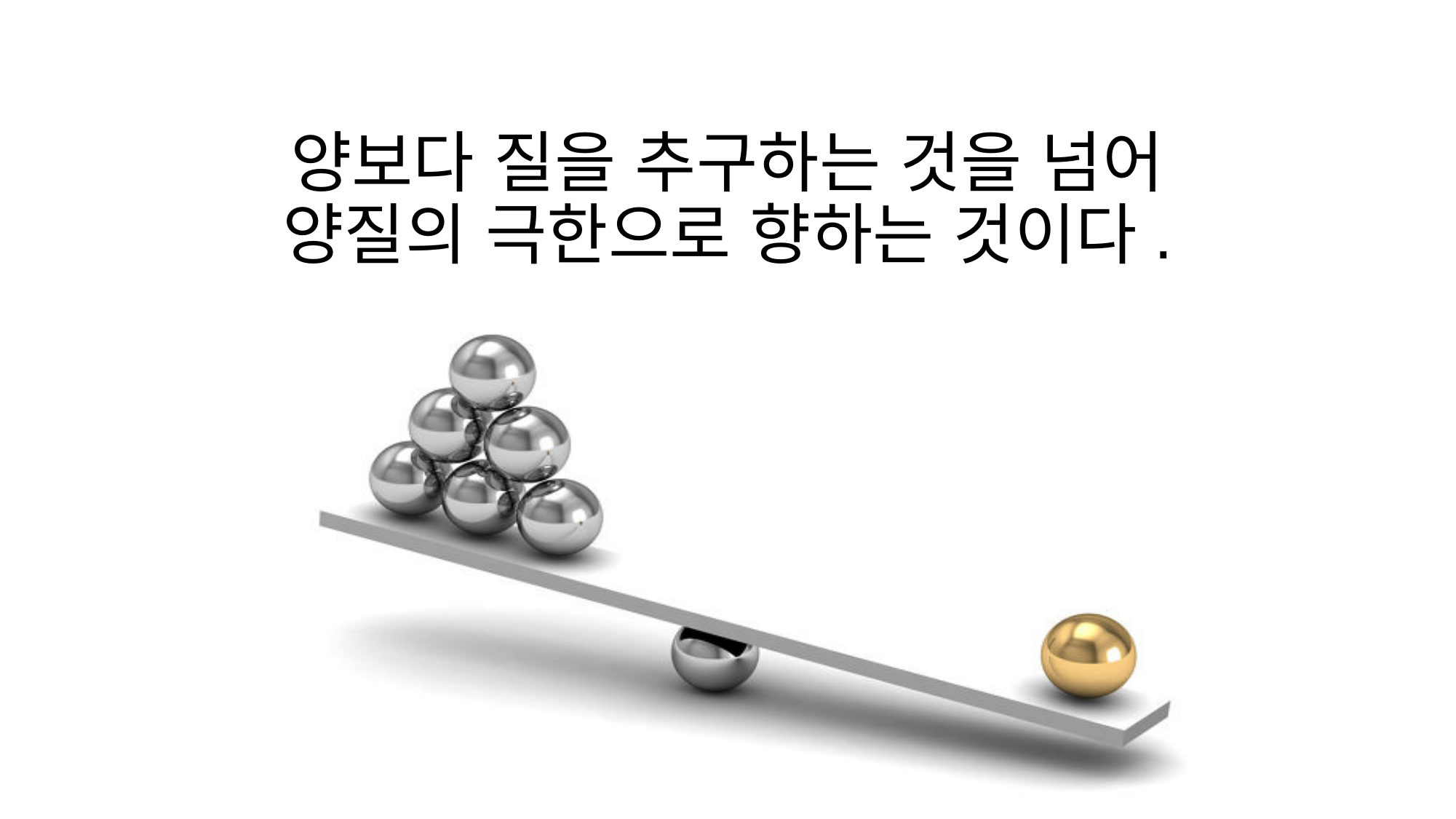

# 양보다 질을 추구하는 것을 넘어 양질의 극한으로 향하는 것이다.